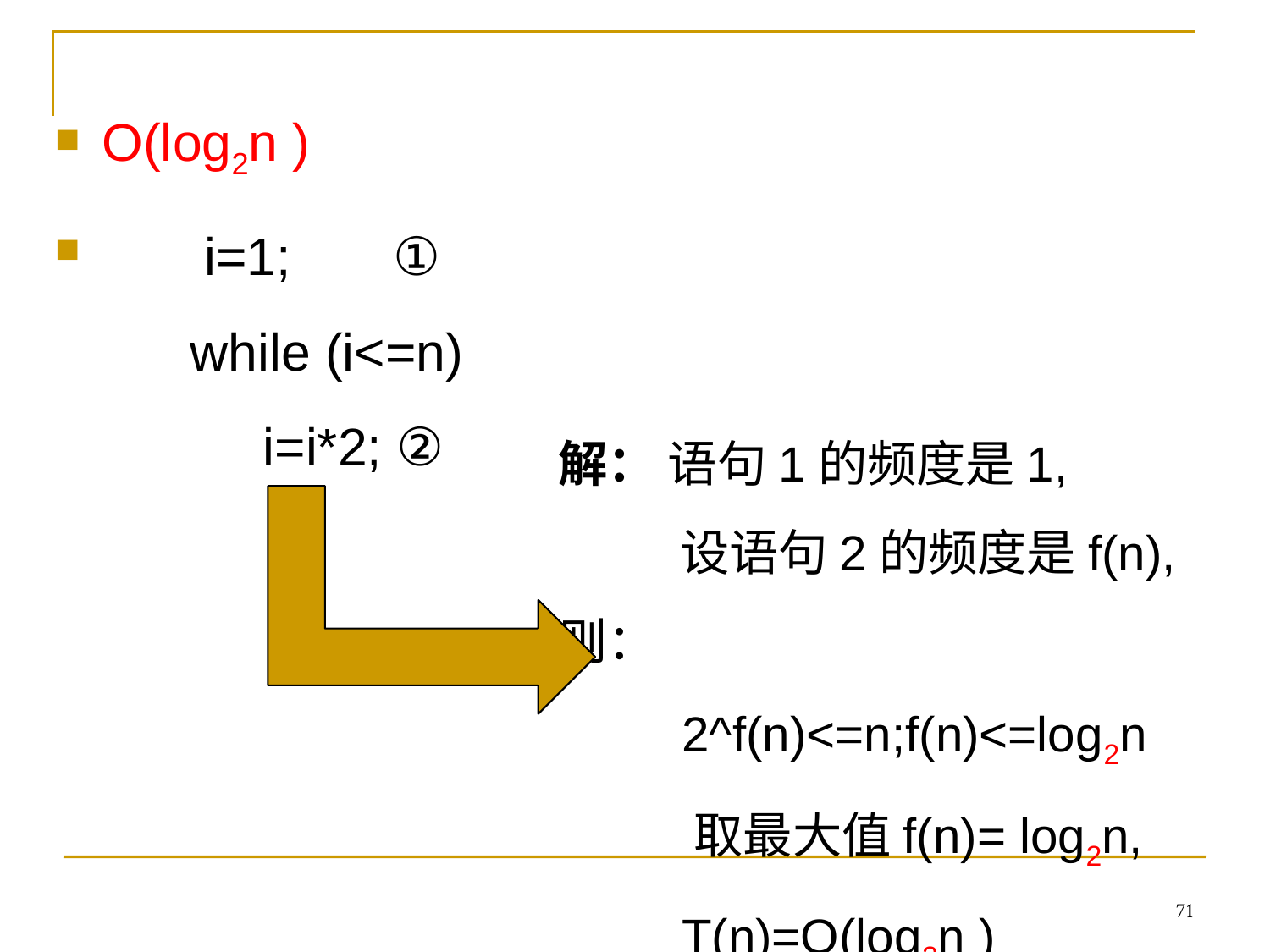

O(log2n )
       i=1;       ①
      while (i<=n)
           i=i*2; ②
解： 语句1的频度是1,  
        设语句2的频度是f(n),   则：
         2^f(n)<=n;f(n)<=log2n    
         取最大值f(n)= log2n,
         T(n)=O(log2n )

71